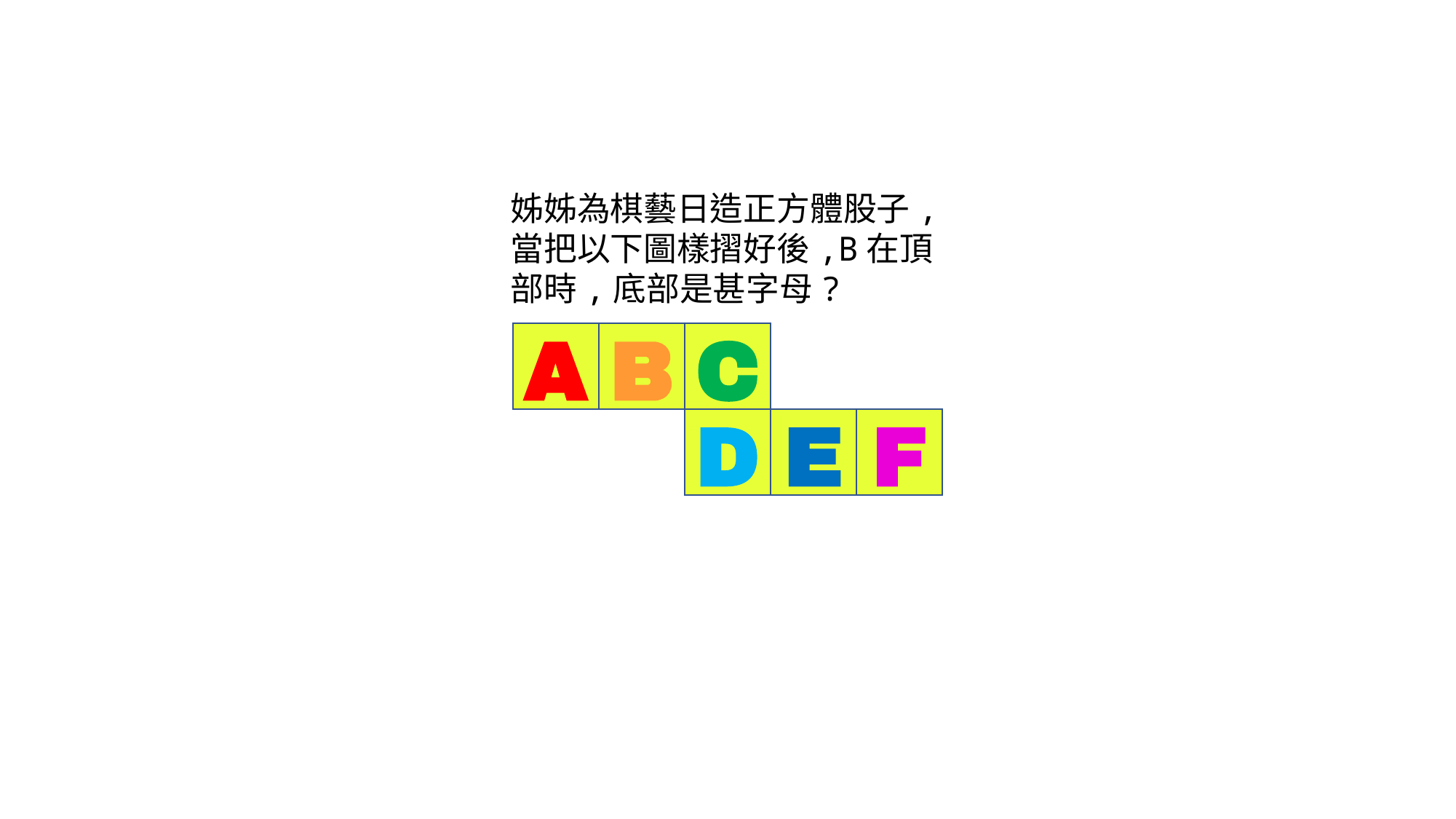

姊姊為棋藝日造正方體股子,當把以下圖樣摺好後,B在頂部時,底部是甚字母?
A
B
C
D
E
F